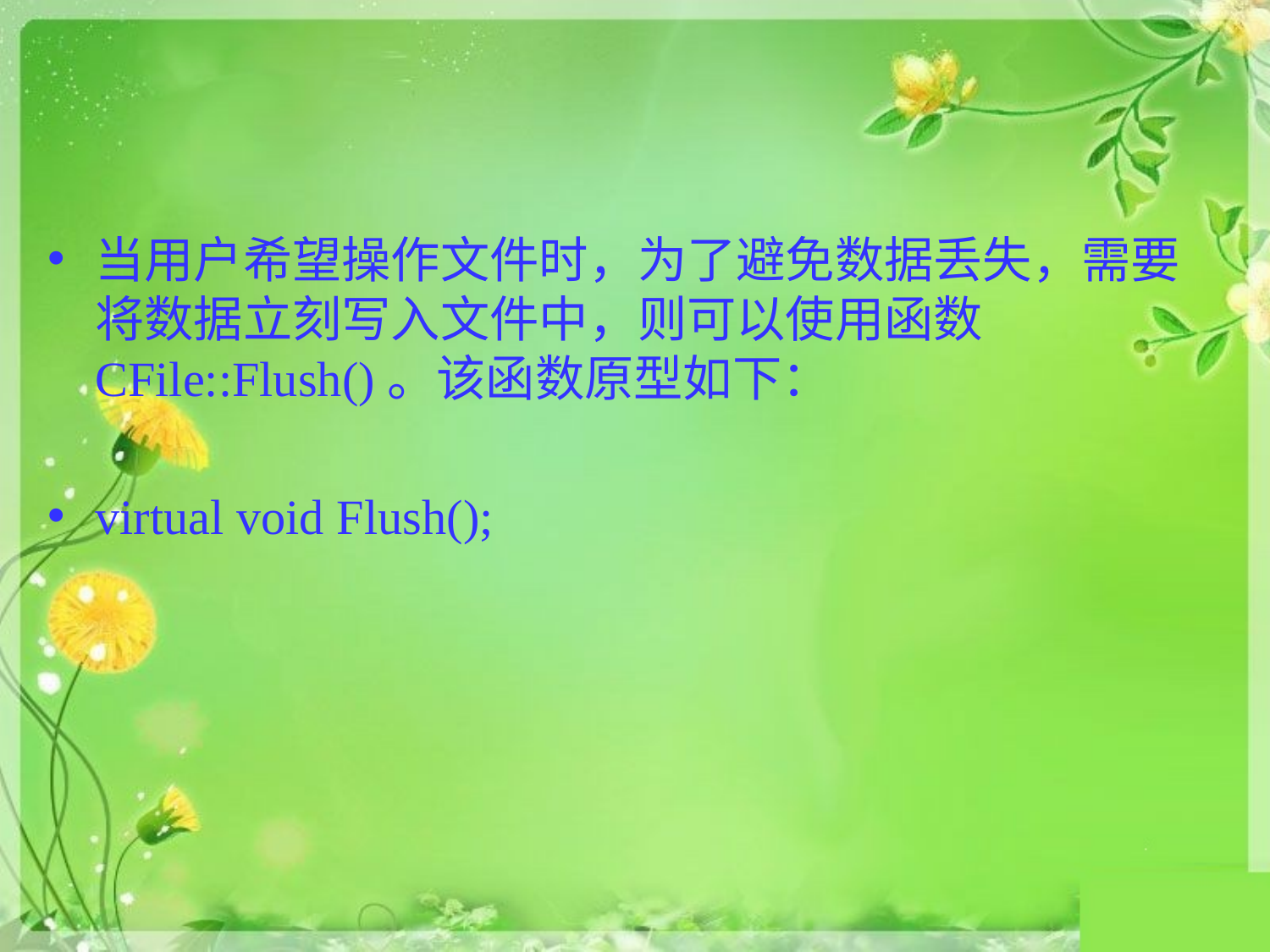

#
当用户希望操作文件时，为了避免数据丢失，需要将数据立刻写入文件中，则可以使用函数CFile::Flush()。该函数原型如下：

virtual void Flush();